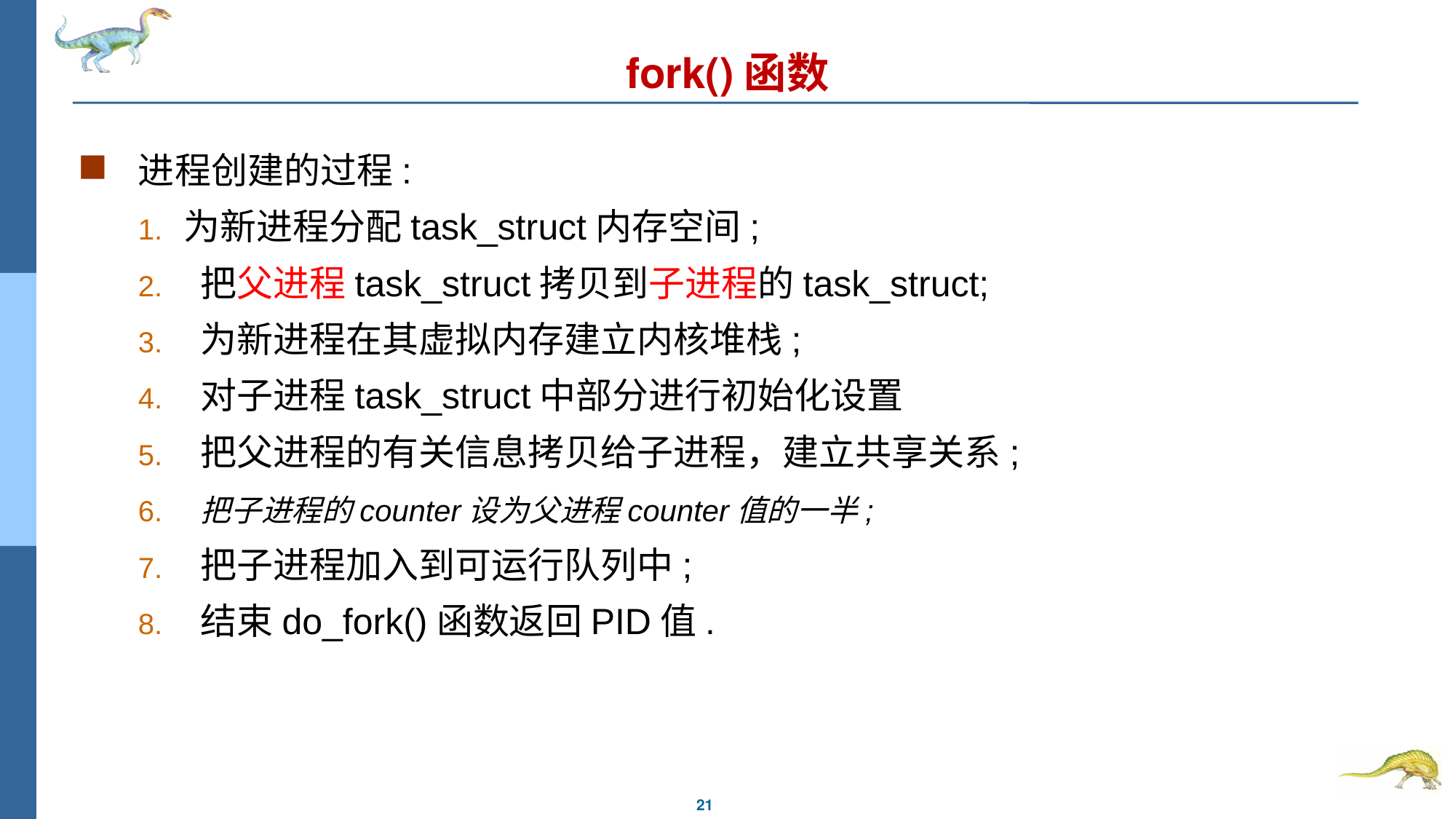

# fork()函数
进程创建的过程:
为新进程分配task_struct内存空间;
 把父进程task_struct拷贝到子进程的task_struct;
 为新进程在其虚拟内存建立内核堆栈;
 对子进程task_struct中部分进行初始化设置
 把父进程的有关信息拷贝给子进程，建立共享关系;
 把子进程的counter设为父进程counter值的一半;
 把子进程加入到可运行队列中;
 结束do_fork()函数返回PID值.